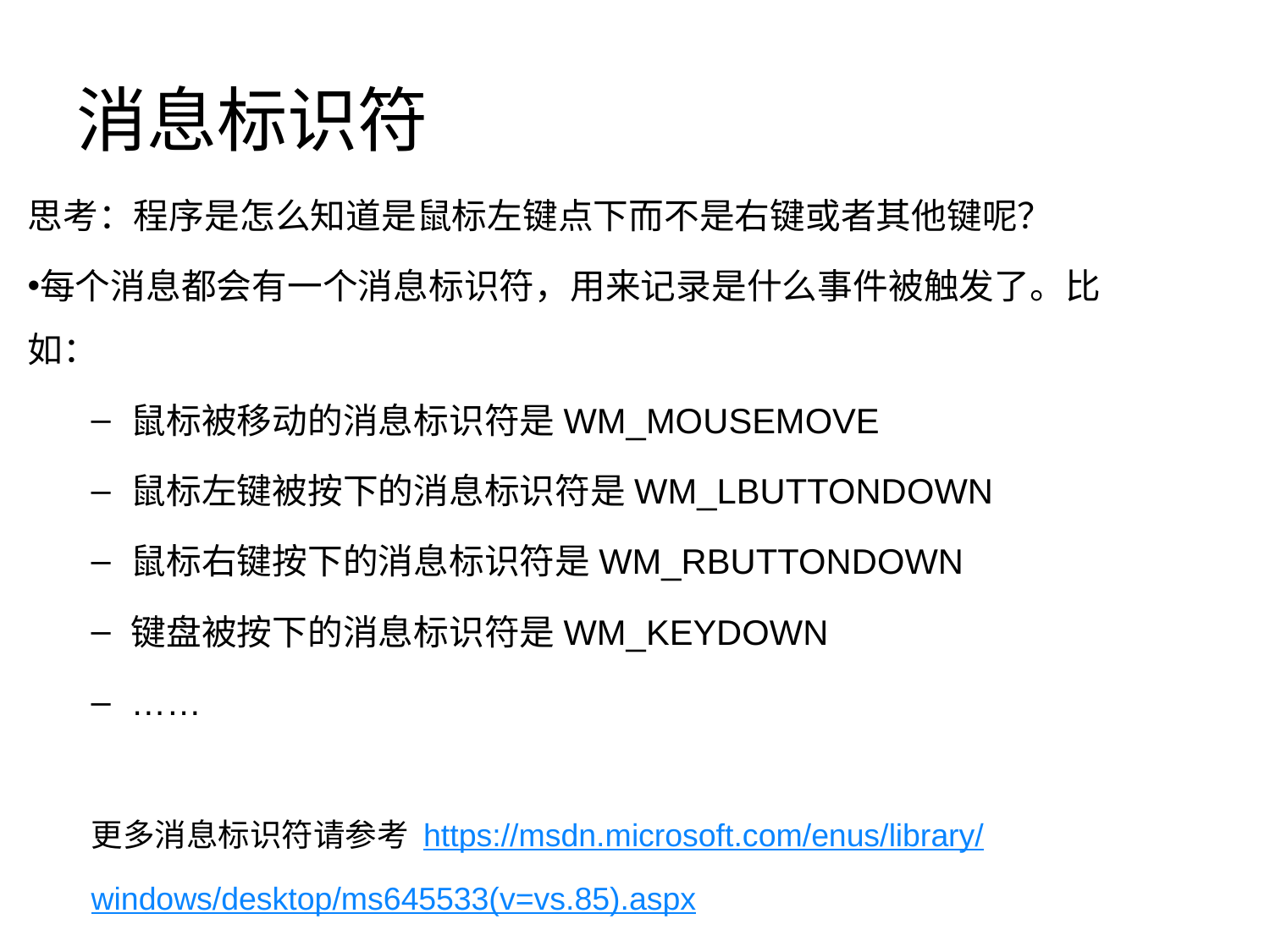

# 消息标识符
思考：程序是怎么知道是鼠标左键点下而不是右键或者其他键呢？
每个消息都会有一个消息标识符，用来记录是什么事件被触发了。比如：
鼠标被移动的消息标识符是WM_MOUSEMOVE
鼠标左键被按下的消息标识符是WM_LBUTTONDOWN
鼠标右键按下的消息标识符是WM_RBUTTONDOWN
键盘被按下的消息标识符是WM_KEYDOWN
……

更多消息标识符请参考 https://msdn.microsoft.com/enus/library/
windows/desktop/ms645533(v=vs.85).aspx

10